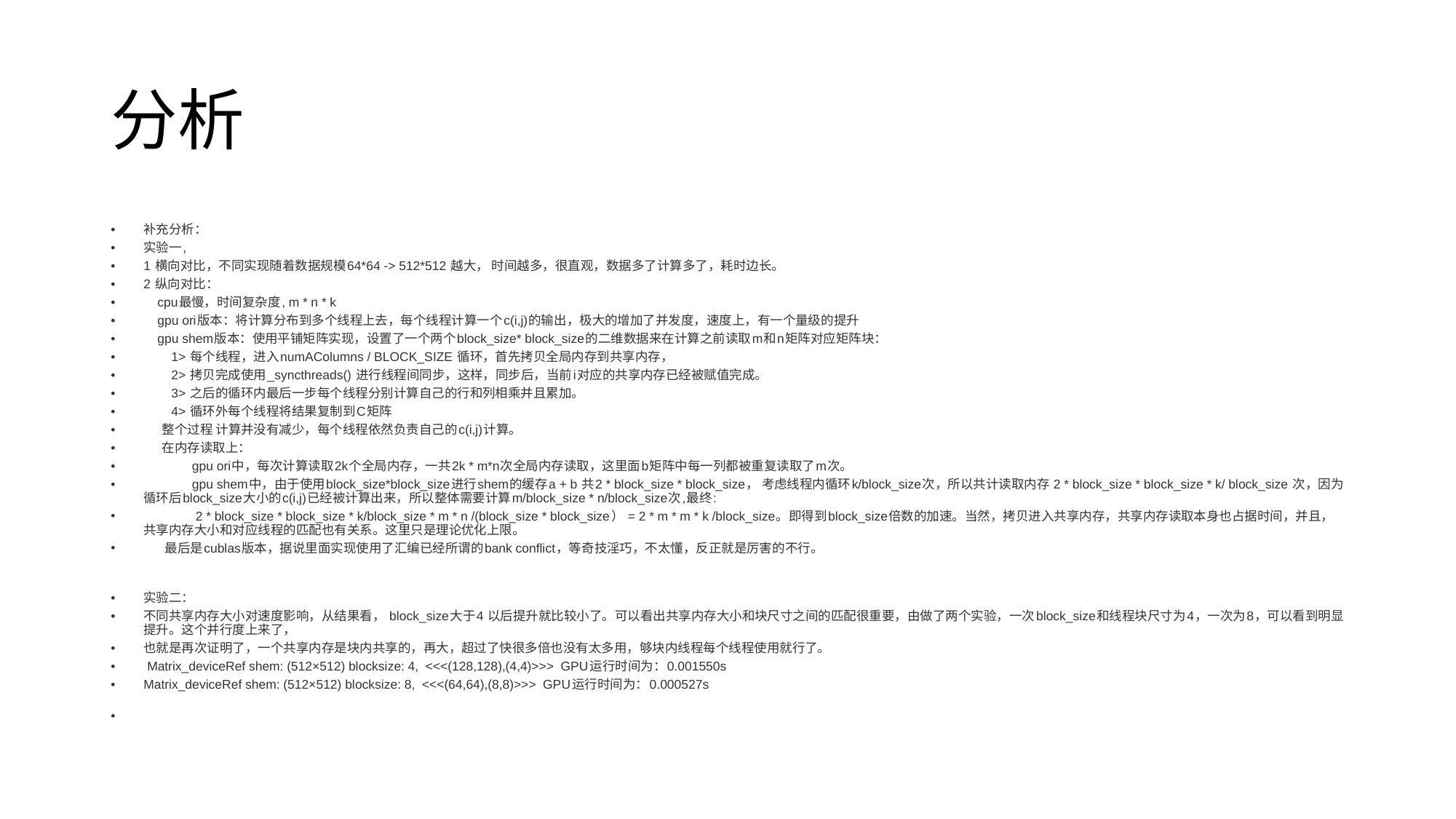

# 分析
补充分析：
实验一,
1 横向对比，不同实现随着数据规模64*64 -> 512*512 越大， 时间越多，很直观，数据多了计算多了，耗时边长。
2 纵向对比：
    cpu最慢，时间复杂度, m * n * k
    gpu ori版本：将计算分布到多个线程上去，每个线程计算一个c(i,j)的输出，极大的增加了并发度，速度上，有一个量级的提升
    gpu shem版本：使用平铺矩阵实现，设置了一个两个block_size* block_size的二维数据来在计算之前读取m和n矩阵对应矩阵块：
        1> 每个线程，进入numAColumns / BLOCK_SIZE 循环，首先拷贝全局内存到共享内存，
        2> 拷贝完成使用_syncthreads() 进行线程间同步，这样，同步后，当前i对应的共享内存已经被赋值完成。
        3> 之后的循环内最后一步每个线程分别计算自己的行和列相乘并且累加。
        4> 循环外每个线程将结果复制到C矩阵
      整个过程 计算并没有减少，每个线程依然负责自己的c(i,j)计算。
      在内存读取上：
              gpu ori中，每次计算读取2k个全局内存，一共2k * m*n次全局内存读取，这里面b矩阵中每一列都被重复读取了m次。
              gpu shem中，由于使用block_size*block_size进行shem的缓存a + b 共2 * block_size * block_size， 考虑线程内循环k/block_size次，所以共计读取内存 2 * block_size * block_size * k/ block_size 次，因为循环后block_size大小的c(i,j)已经被计算出来，所以整体需要计算m/block_size * n/block_size次,最终:
               2 * block_size * block_size * k/block_size * m * n /(block_size * block_size） = 2 * m * m * k /block_size。即得到block_size倍数的加速。当然，拷贝进入共享内存，共享内存读取本身也占据时间，并且，共享内存大小和对应线程的匹配也有关系。这里只是理论优化上限。
       最后是cublas版本，据说里面实现使用了汇编已经所谓的bank conflict，等奇技淫巧，不太懂，反正就是厉害的不行。

实验二：
不同共享内存大小对速度影响，从结果看， block_size大于4 以后提升就比较小了。可以看出共享内存大小和块尺寸之间的匹配很重要，由做了两个实验，一次block_size和线程块尺寸为4，一次为8，可以看到明显提升。这个并行度上来了，
也就是再次证明了，一个共享内存是块内共享的，再大，超过了快很多倍也没有太多用，够块内线程每个线程使用就行了。
 Matrix_deviceRef shem: (512×512) blocksize: 4,  <<<(128,128),(4,4)>>>  GPU运行时间为：0.001550s
Matrix_deviceRef shem: (512×512) blocksize: 8,  <<<(64,64),(8,8)>>>  GPU运行时间为：0.000527s